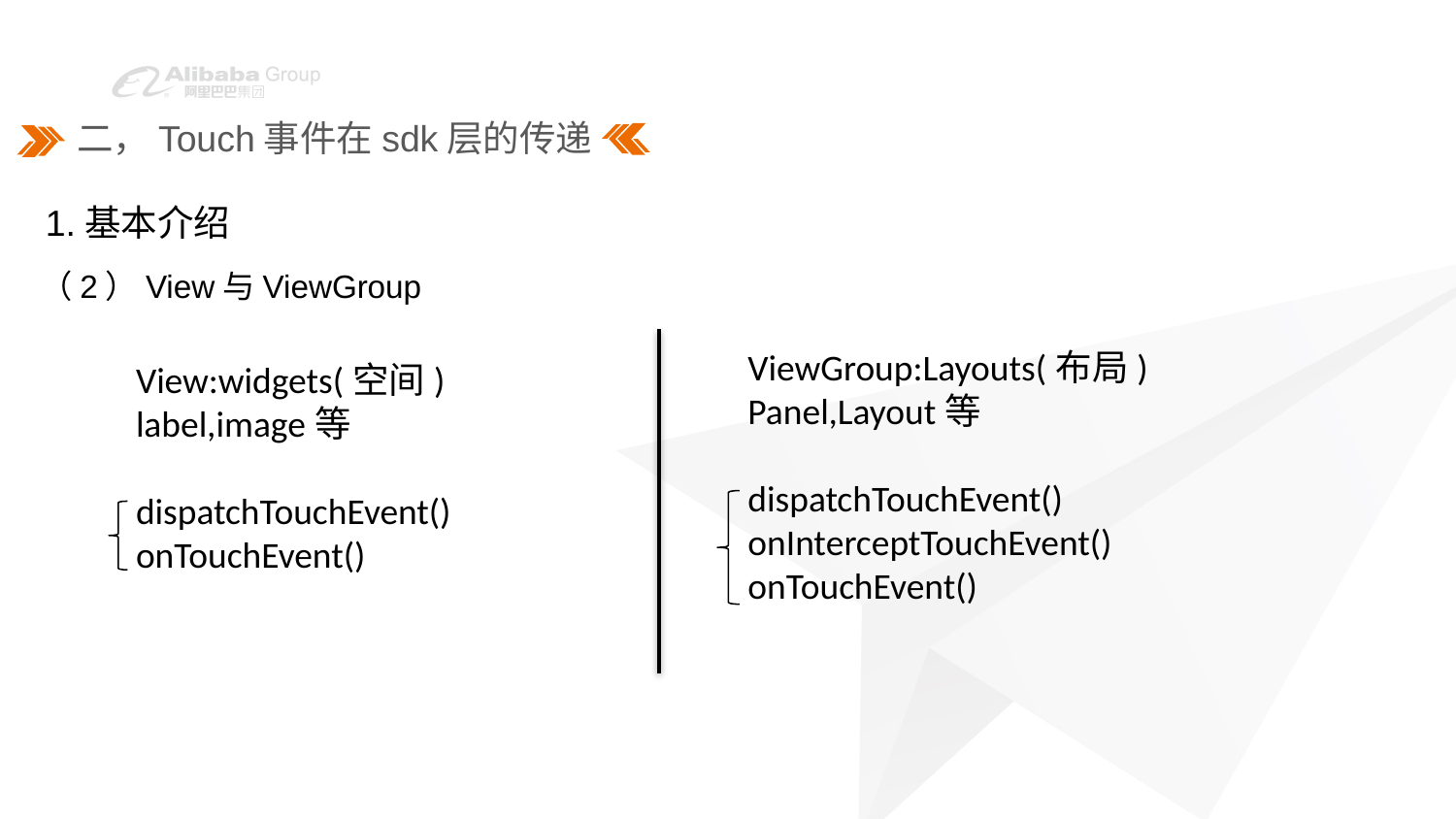

二，Touch事件在sdk层的传递

1.基本介绍
（2）View与ViewGroup
ViewGroup:Layouts(布局)
Panel,Layout等

dispatchTouchEvent()
onInterceptTouchEvent()
onTouchEvent()

View:widgets(空间)
label,image等

dispatchTouchEvent()
onTouchEvent()